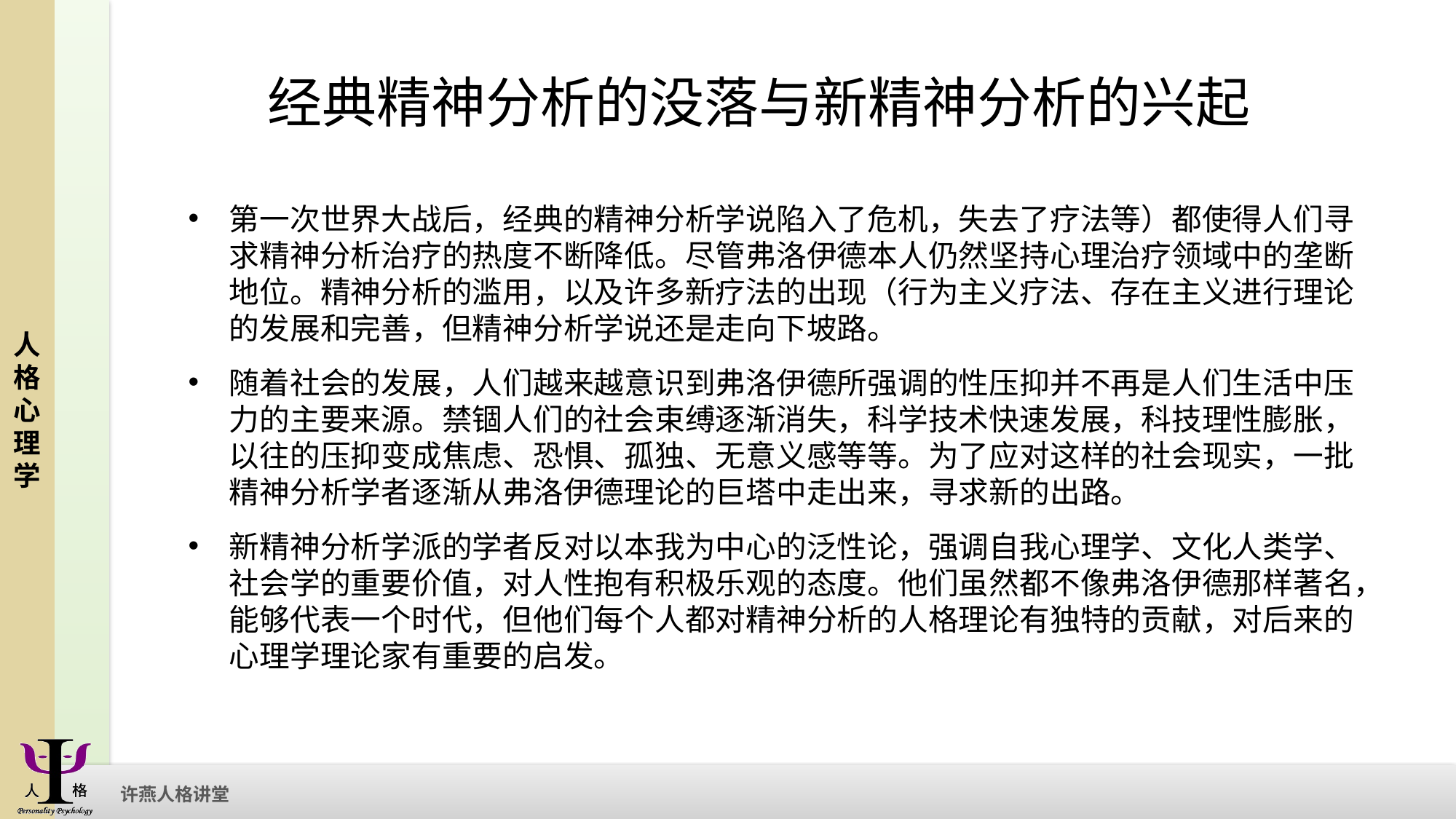

# 经典精神分析的没落与新精神分析的兴起
第一次世界大战后，经典的精神分析学说陷入了危机，失去了疗法等）都使得人们寻求精神分析治疗的热度不断降低。尽管弗洛伊德本人仍然坚持心理治疗领域中的垄断地位。精神分析的滥用，以及许多新疗法的出现（行为主义疗法、存在主义进行理论的发展和完善，但精神分析学说还是走向下坡路。
随着社会的发展，人们越来越意识到弗洛伊德所强调的性压抑并不再是人们生活中压力的主要来源。禁锢人们的社会束缚逐渐消失，科学技术快速发展，科技理性膨胀，以往的压抑变成焦虑、恐惧、孤独、无意义感等等。为了应对这样的社会现实，一批精神分析学者逐渐从弗洛伊德理论的巨塔中走出来，寻求新的出路。
新精神分析学派的学者反对以本我为中心的泛性论，强调自我心理学、文化人类学、社会学的重要价值，对人性抱有积极乐观的态度。他们虽然都不像弗洛伊德那样著名，能够代表一个时代，但他们每个人都对精神分析的人格理论有独特的贡献，对后来的心理学理论家有重要的启发。